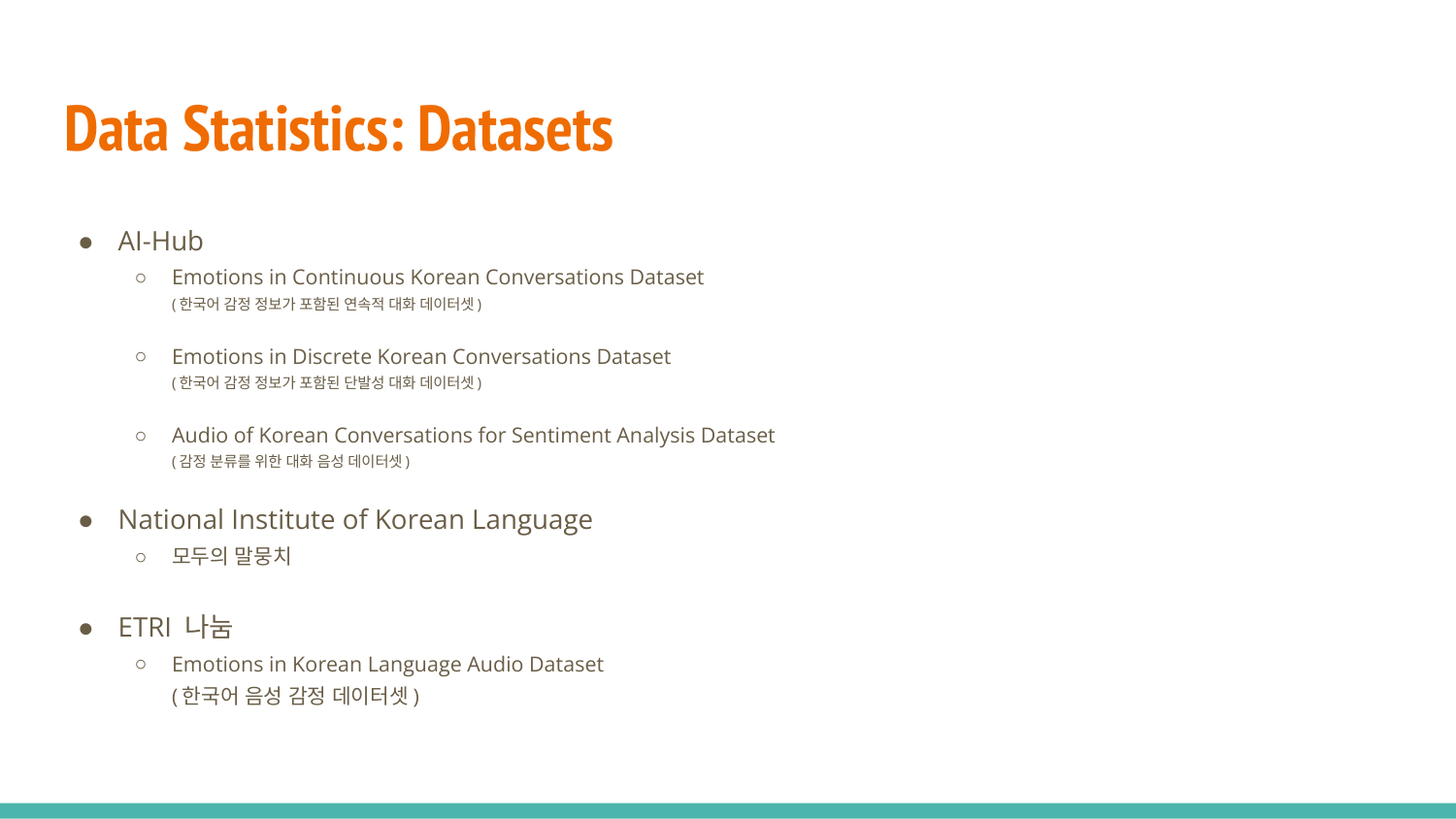

# Data Statistics: Datasets
AI-Hub
Emotions in Continuous Korean Conversations Dataset
(한국어 감정 정보가 포함된 연속적 대화 데이터셋)
Emotions in Discrete Korean Conversations Dataset
(한국어 감정 정보가 포함된 단발성 대화 데이터셋)
Audio of Korean Conversations for Sentiment Analysis Dataset
(감정 분류를 위한 대화 음성 데이터셋)
National Institute of Korean Language
모두의 말뭉치
ETRI 나눔
Emotions in Korean Language Audio Dataset
(한국어 음성 감정 데이터셋)